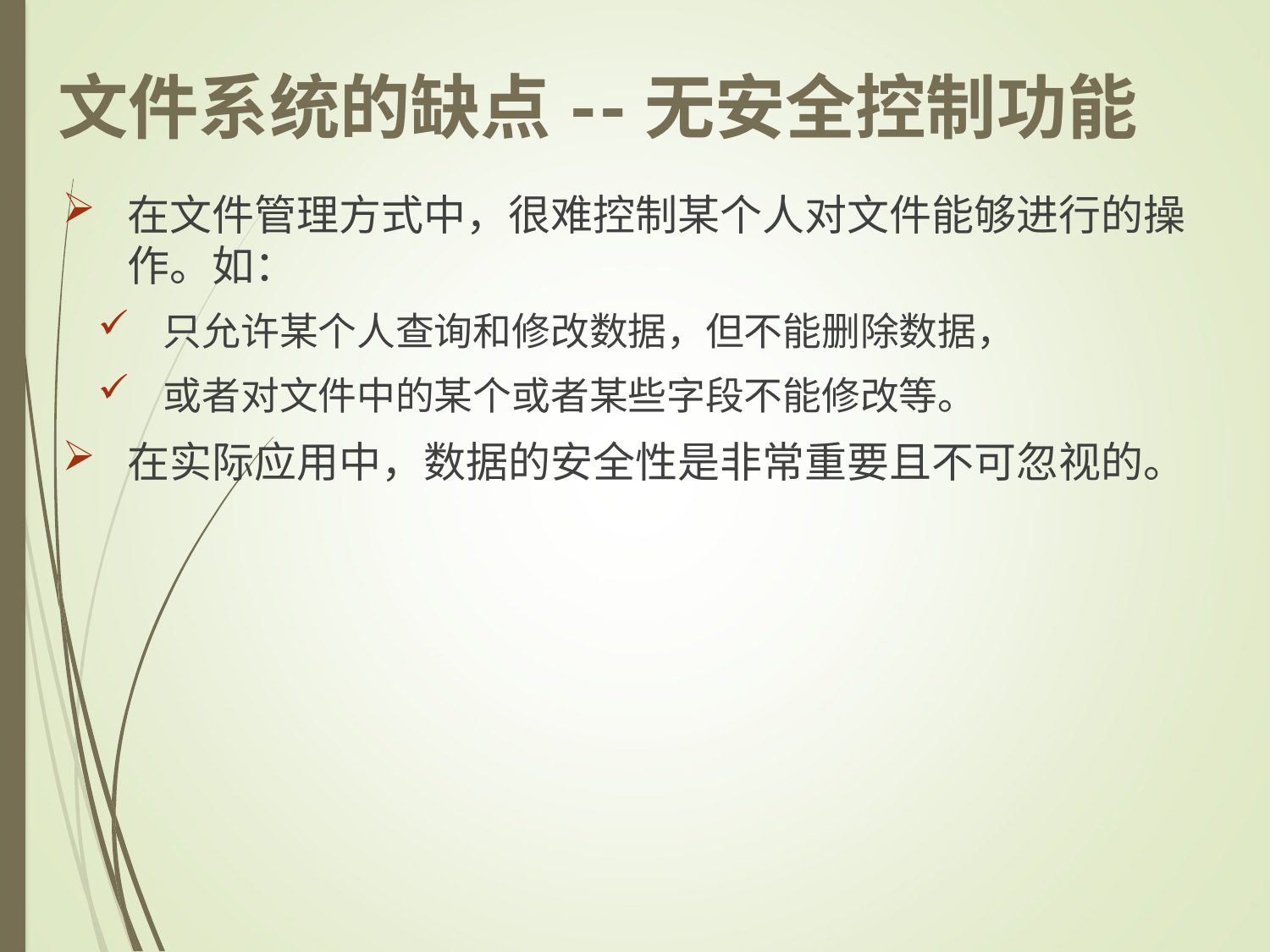

文件系统的缺点--无安全控制功能
在文件管理方式中，很难控制某个人对文件能够进行的操作。如：
只允许某个人查询和修改数据，但不能删除数据，
或者对文件中的某个或者某些字段不能修改等。
在实际应用中，数据的安全性是非常重要且不可忽视的。